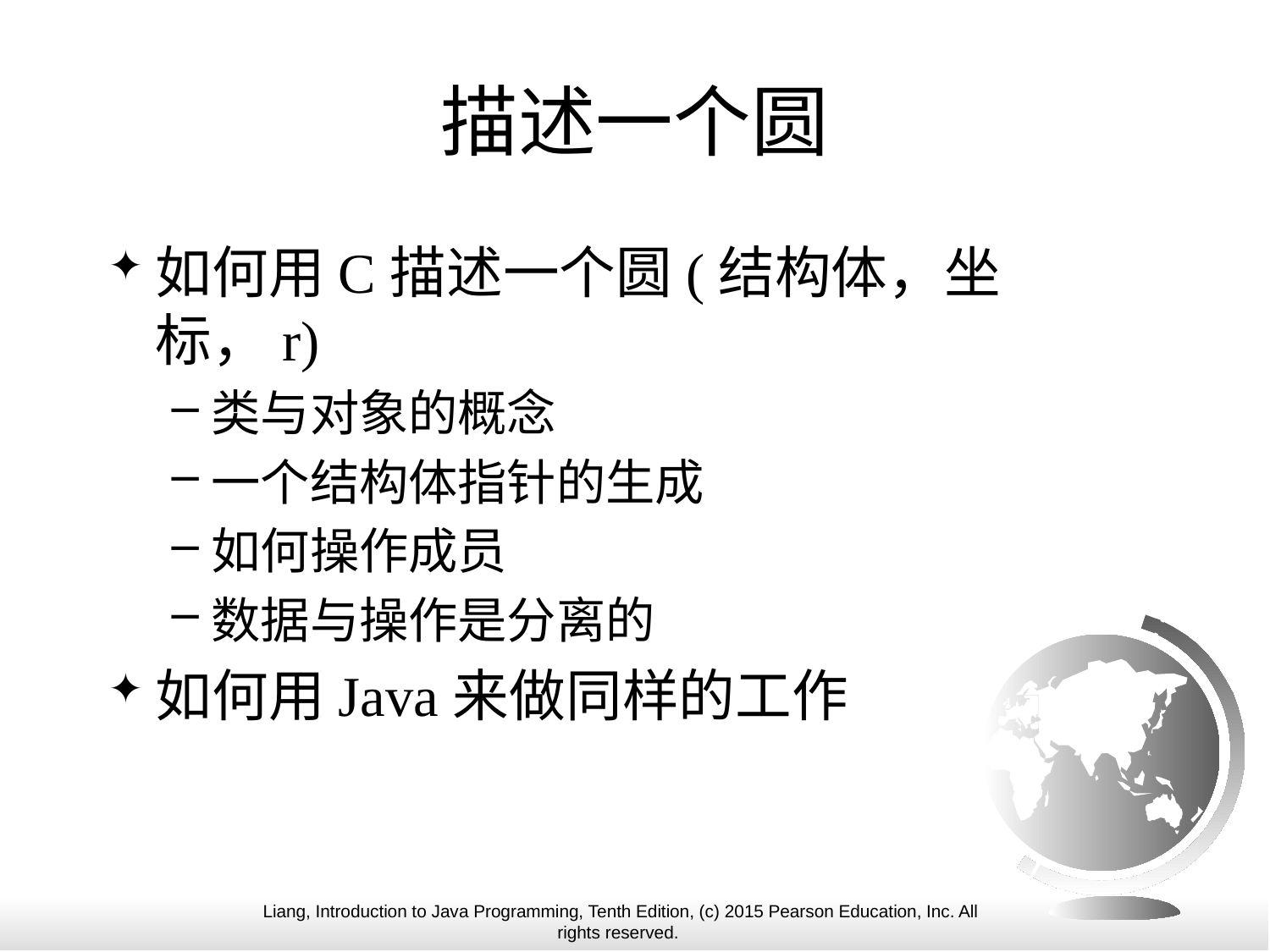

# 描述一个圆
如何用C描述一个圆(结构体，坐标，r)
类与对象的概念
一个结构体指针的生成
如何操作成员
数据与操作是分离的
如何用Java来做同样的工作

4